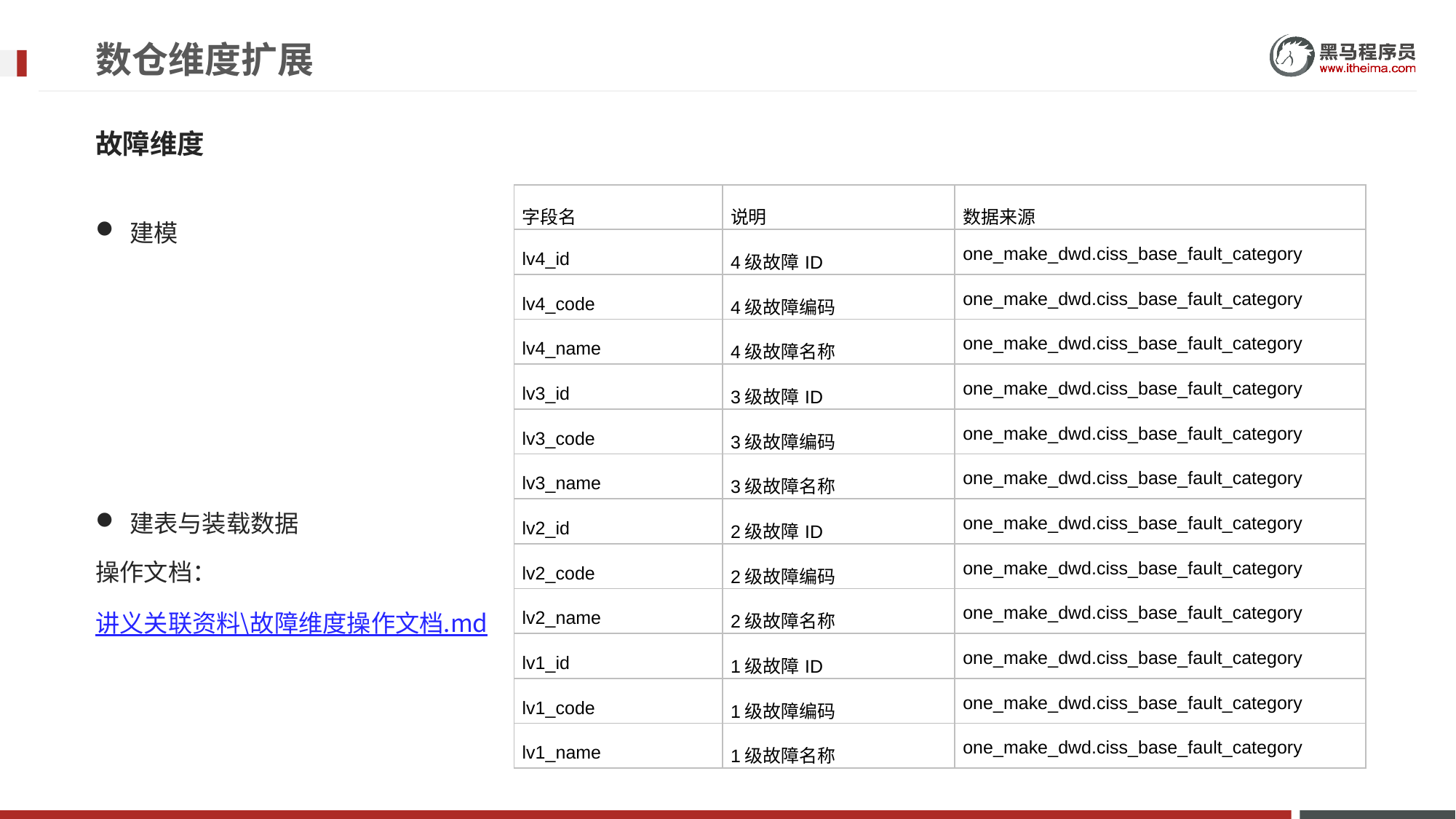

# 数仓维度扩展
故障维度
| 字段名 | 说明 | 数据来源 |
| --- | --- | --- |
| lv4\_id | 4级故障ID | one\_make\_dwd.ciss\_base\_fault\_category |
| lv4\_code | 4级故障编码 | one\_make\_dwd.ciss\_base\_fault\_category |
| lv4\_name | 4级故障名称 | one\_make\_dwd.ciss\_base\_fault\_category |
| lv3\_id | 3级故障ID | one\_make\_dwd.ciss\_base\_fault\_category |
| lv3\_code | 3级故障编码 | one\_make\_dwd.ciss\_base\_fault\_category |
| lv3\_name | 3级故障名称 | one\_make\_dwd.ciss\_base\_fault\_category |
| lv2\_id | 2级故障ID | one\_make\_dwd.ciss\_base\_fault\_category |
| lv2\_code | 2级故障编码 | one\_make\_dwd.ciss\_base\_fault\_category |
| lv2\_name | 2级故障名称 | one\_make\_dwd.ciss\_base\_fault\_category |
| lv1\_id | 1级故障ID | one\_make\_dwd.ciss\_base\_fault\_category |
| lv1\_code | 1级故障编码 | one\_make\_dwd.ciss\_base\_fault\_category |
| lv1\_name | 1级故障名称 | one\_make\_dwd.ciss\_base\_fault\_category |
建模

建表与装载数据
操作文档：
讲义关联资料\故障维度操作文档.md